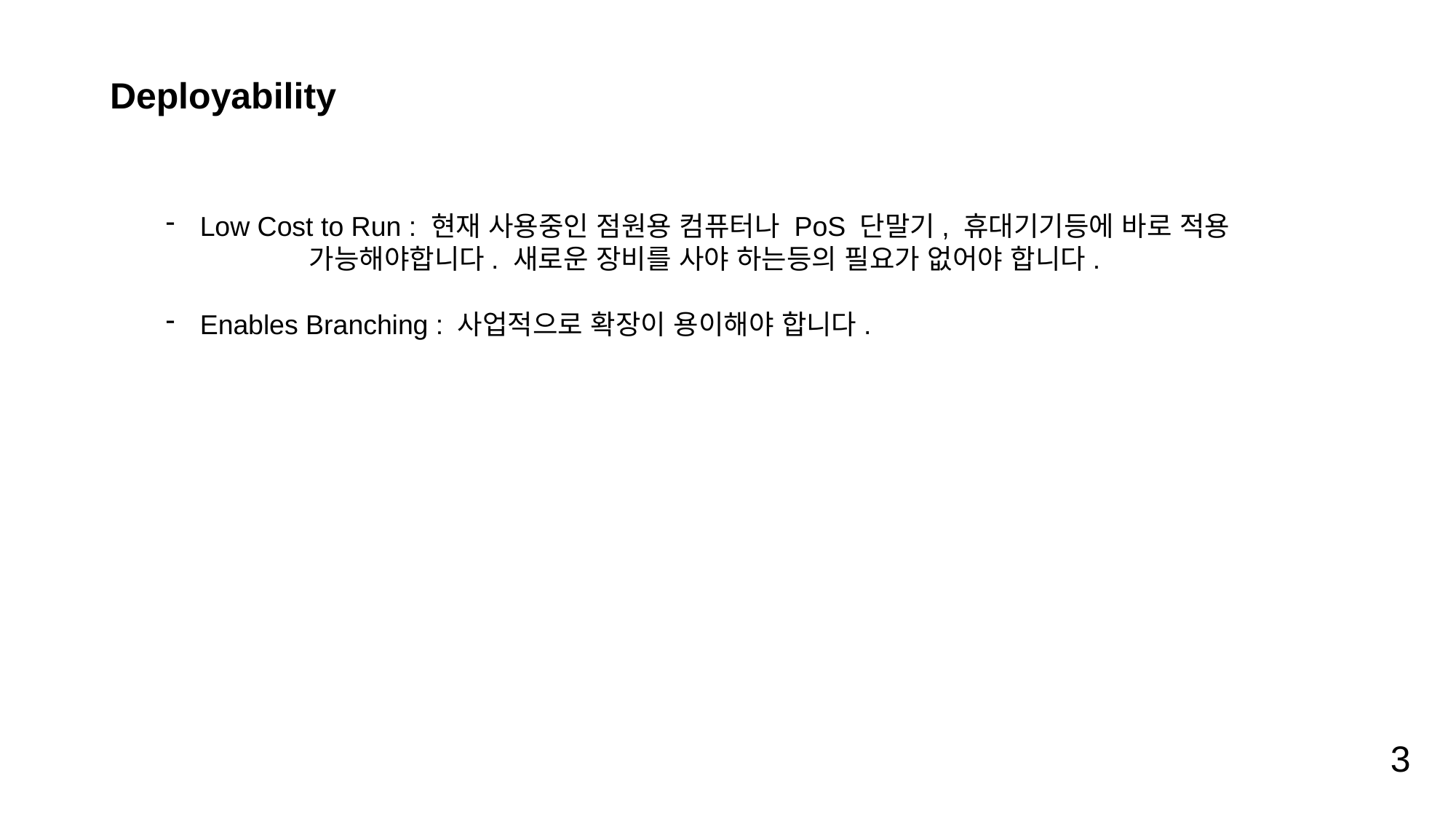

Deployability
Low Cost to Run : 현재 사용중인 점원용 컴퓨터나 PoS 단말기, 휴대기기등에 바로 적용
	가능해야합니다. 새로운 장비를 사야 하는등의 필요가 없어야 합니다.
Enables Branching : 사업적으로 확장이 용이해야 합니다.

3